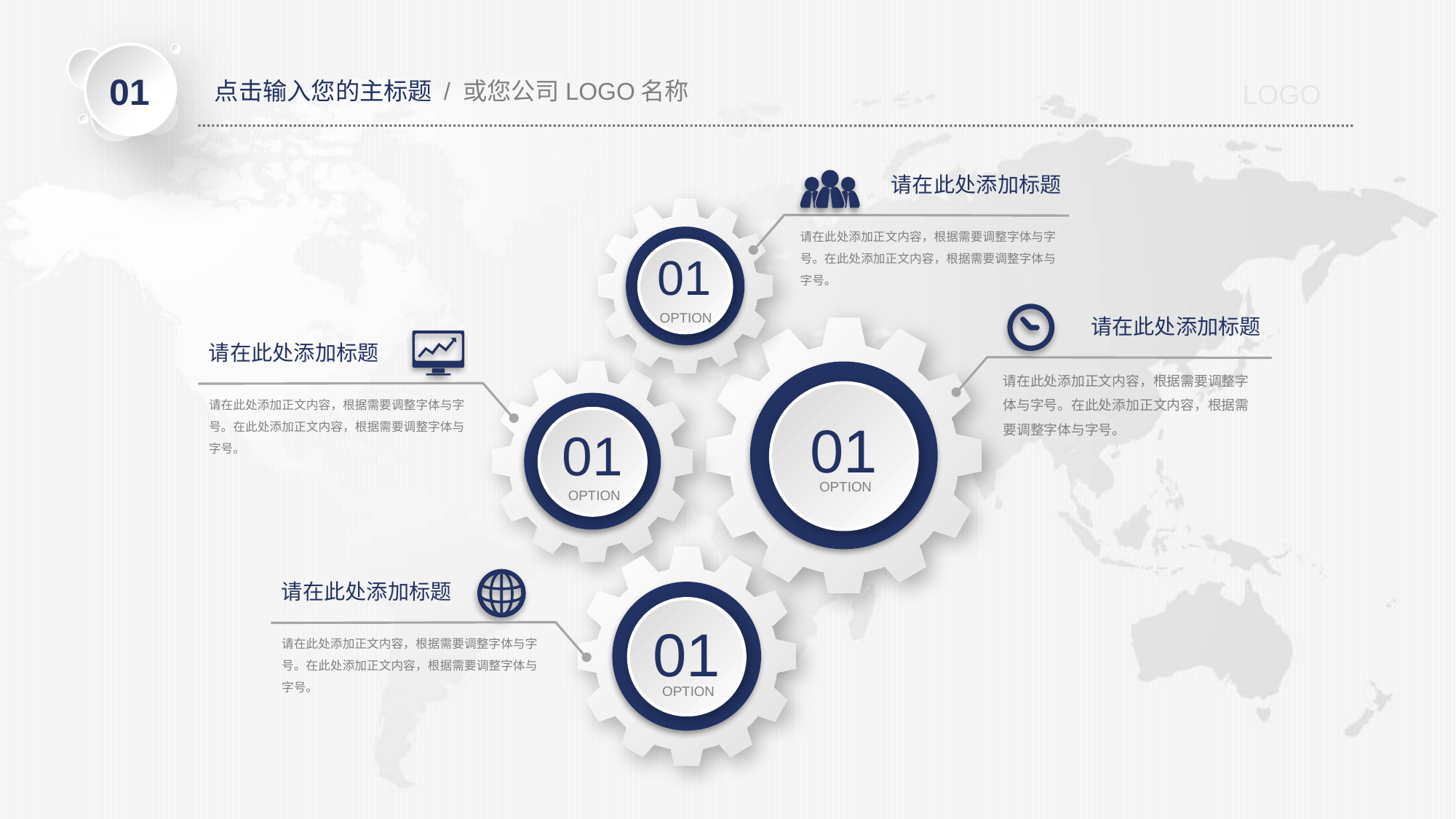

01

点击输入您的主标题 / 或您公司LOGO名称
LOGO
请在此处添加标题

请在此处添加正文内容，根据需要调整字体与字号。在此处添加正文内容，根据需要调整字体与字号。

01
OPTION

请在此处添加标题

请在此处添加正文内容，根据需要调整字体与字号。在此处添加正文内容，根据需要调整字体与字号。

01
OPTION

请在此处添加标题

请在此处添加正文内容，根据需要调整字体与字号。在此处添加正文内容，根据需要调整字体与字号。

01
OPTION

01
OPTION

请在此处添加标题

请在此处添加正文内容，根据需要调整字体与字号。在此处添加正文内容，根据需要调整字体与字号。